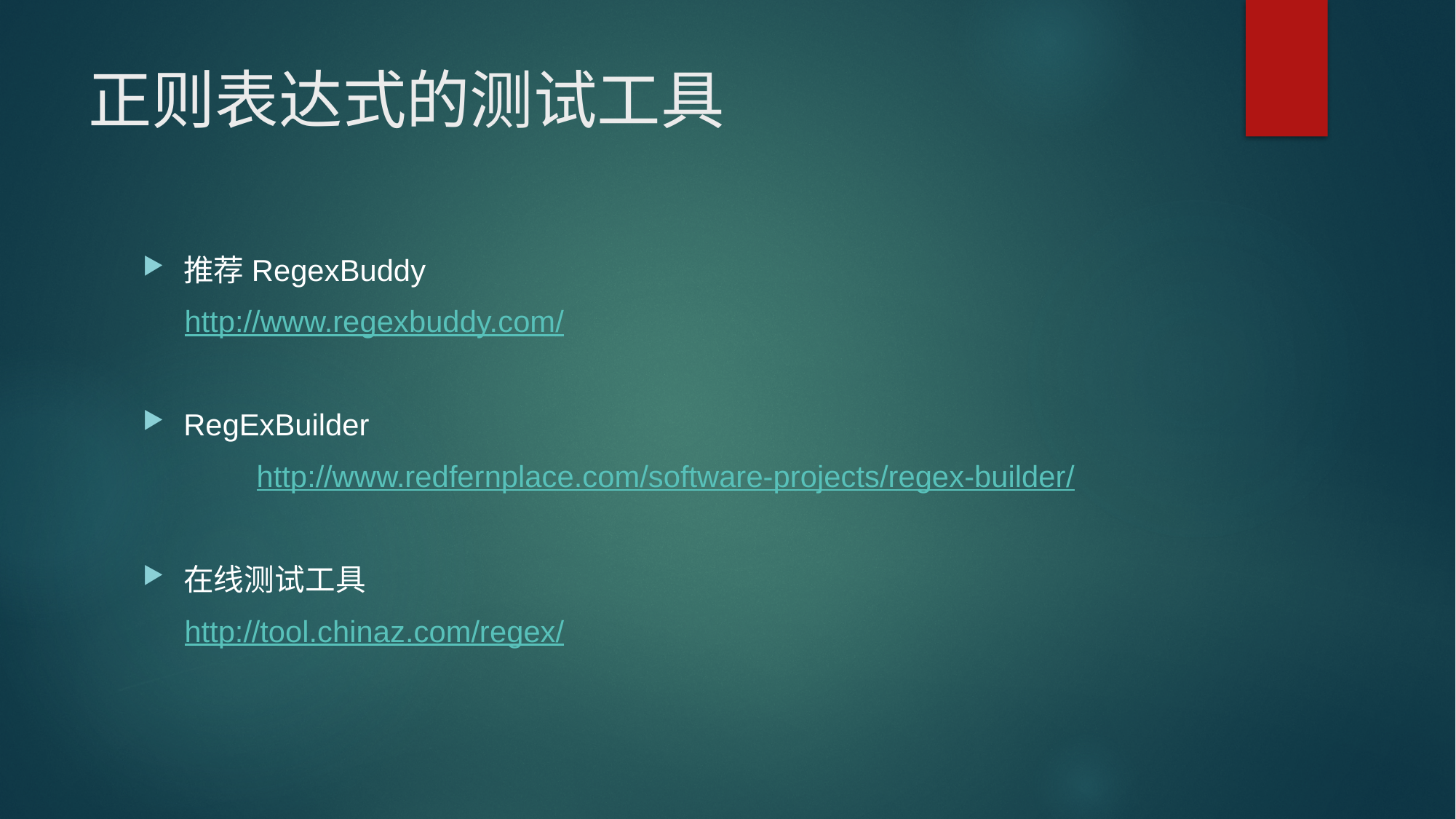

# 正则表达式的测试工具
推荐RegexBuddy
     http://www.regexbuddy.com/

RegExBuilder
http://www.redfernplace.com/software-projects/regex-builder/

在线测试工具
     http://tool.chinaz.com/regex/